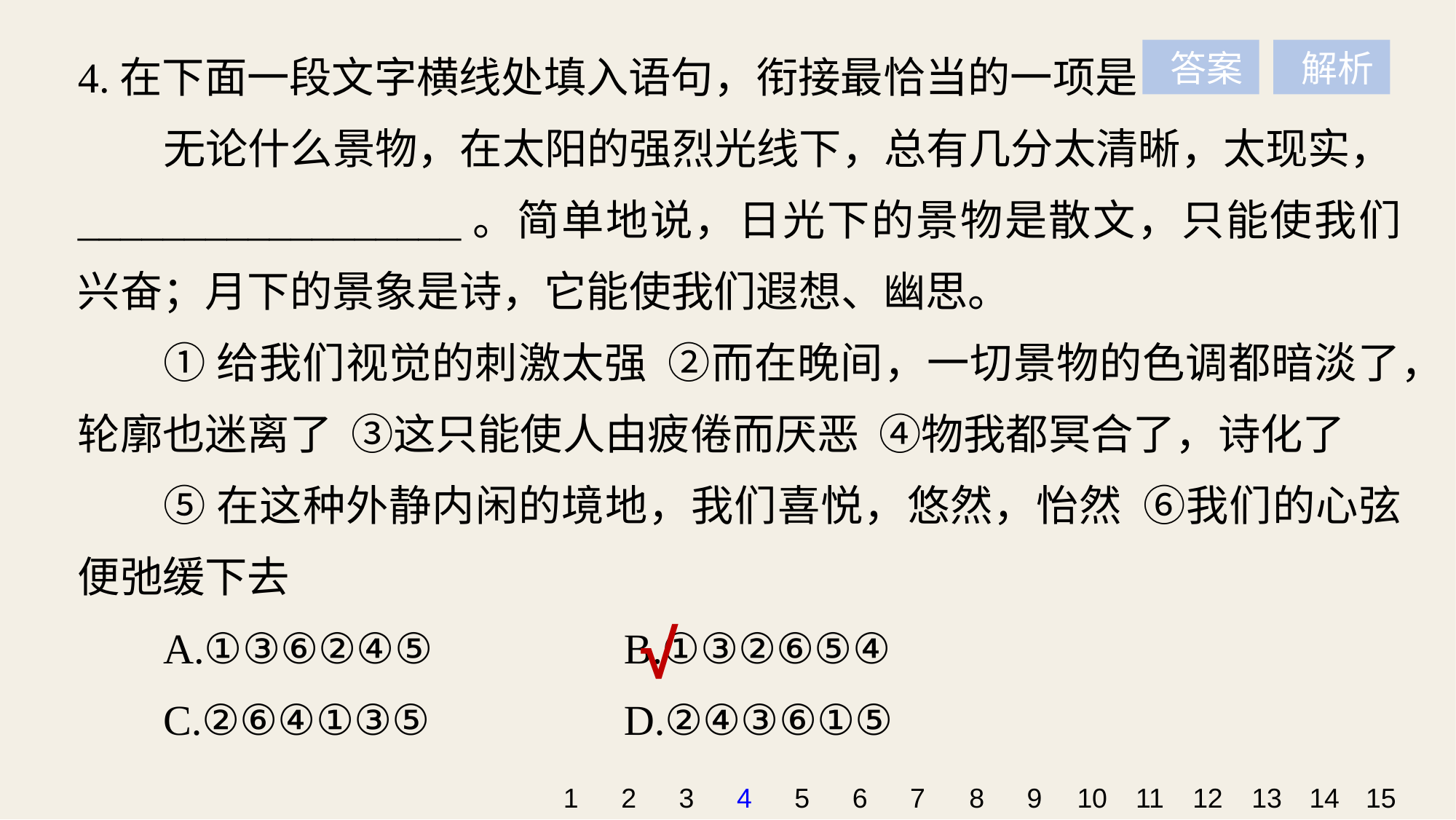

4.在下面一段文字横线处填入语句，衔接最恰当的一项是
无论什么景物，在太阳的强烈光线下，总有几分太清晰，太现实，__________________。简单地说，日光下的景物是散文，只能使我们兴奋；月下的景象是诗，它能使我们遐想、幽思。
①给我们视觉的刺激太强  ②而在晚间，一切景物的色调都暗淡了，轮廓也迷离了  ③这只能使人由疲倦而厌恶  ④物我都冥合了，诗化了
⑤在这种外静内闲的境地，我们喜悦，悠然，怡然  ⑥我们的心弦便弛缓下去
A.①③⑥②④⑤  		B.①③②⑥⑤④
C.②⑥④①③⑤  		D.②④③⑥①⑤
 答案
 解析
√
1
2
3
4
5
6
7
8
9
10
11
12
13
14
15